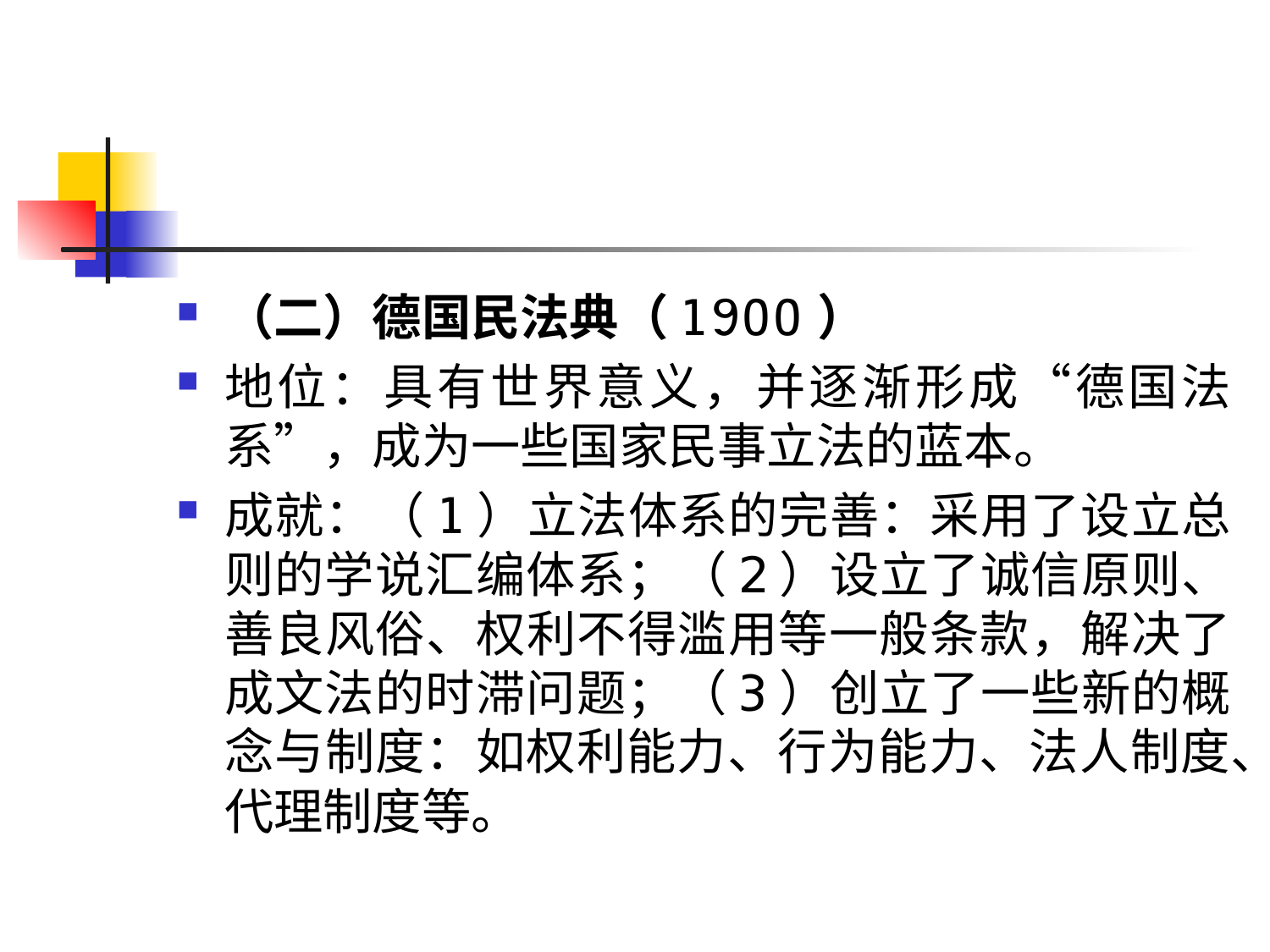

#
（二）德国民法典（1900）
地位：具有世界意义，并逐渐形成“德国法系”，成为一些国家民事立法的蓝本。
成就：（1）立法体系的完善：采用了设立总则的学说汇编体系；（2）设立了诚信原则、善良风俗、权利不得滥用等一般条款，解决了成文法的时滞问题；（3）创立了一些新的概念与制度：如权利能力、行为能力、法人制度、代理制度等。